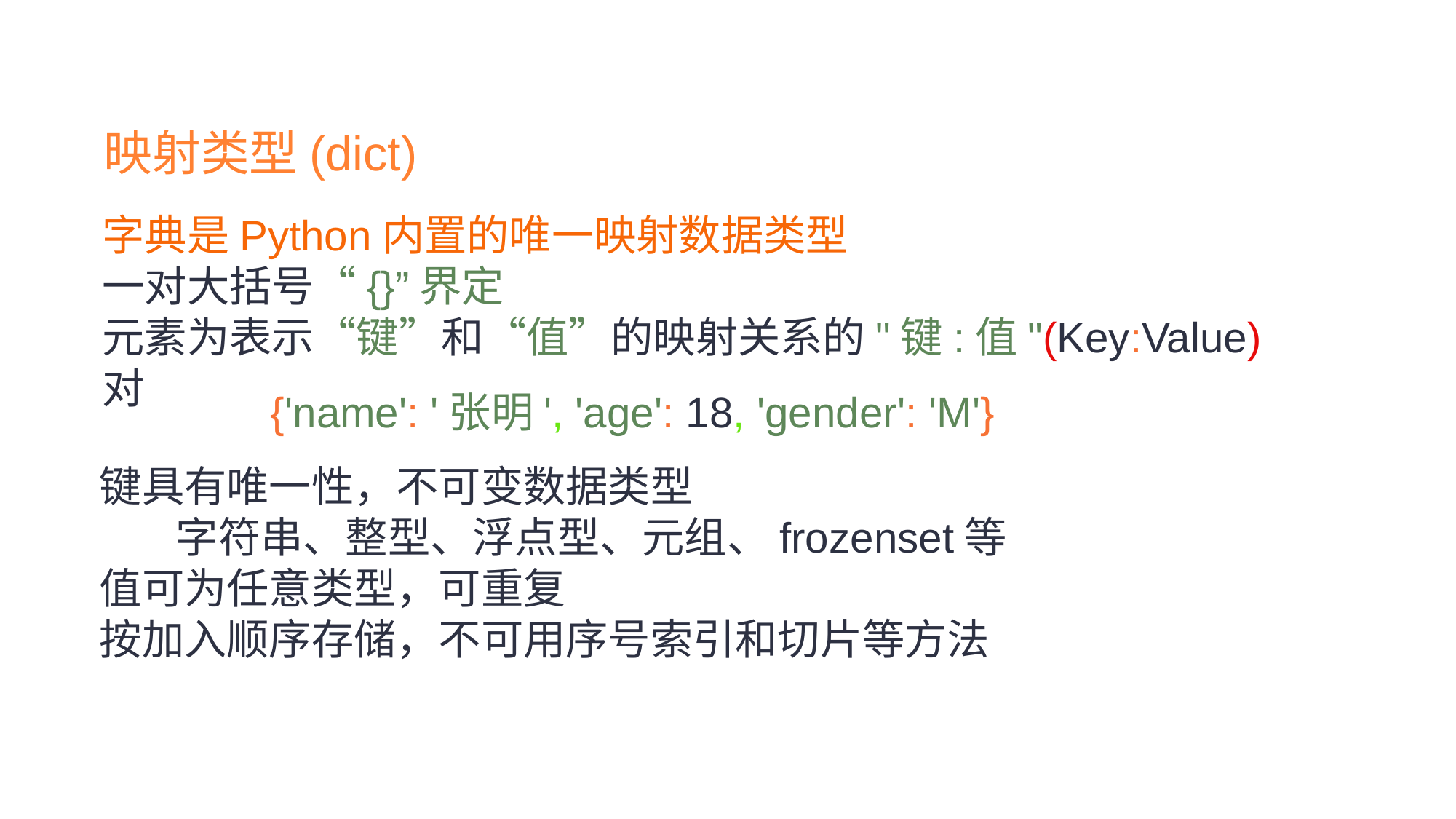

映射类型(dict)
字典是Python内置的唯一映射数据类型
一对大括号“{}”界定
元素为表示“键”和“值”的映射关系的"键:值"(Key:Value)对
{'name': '张明', 'age': 18, 'gender': 'M'}
键具有唯一性，不可变数据类型
       字符串、整型、浮点型、元组、frozenset等
值可为任意类型，可重复
按加入顺序存储，不可用序号索引和切片等方法